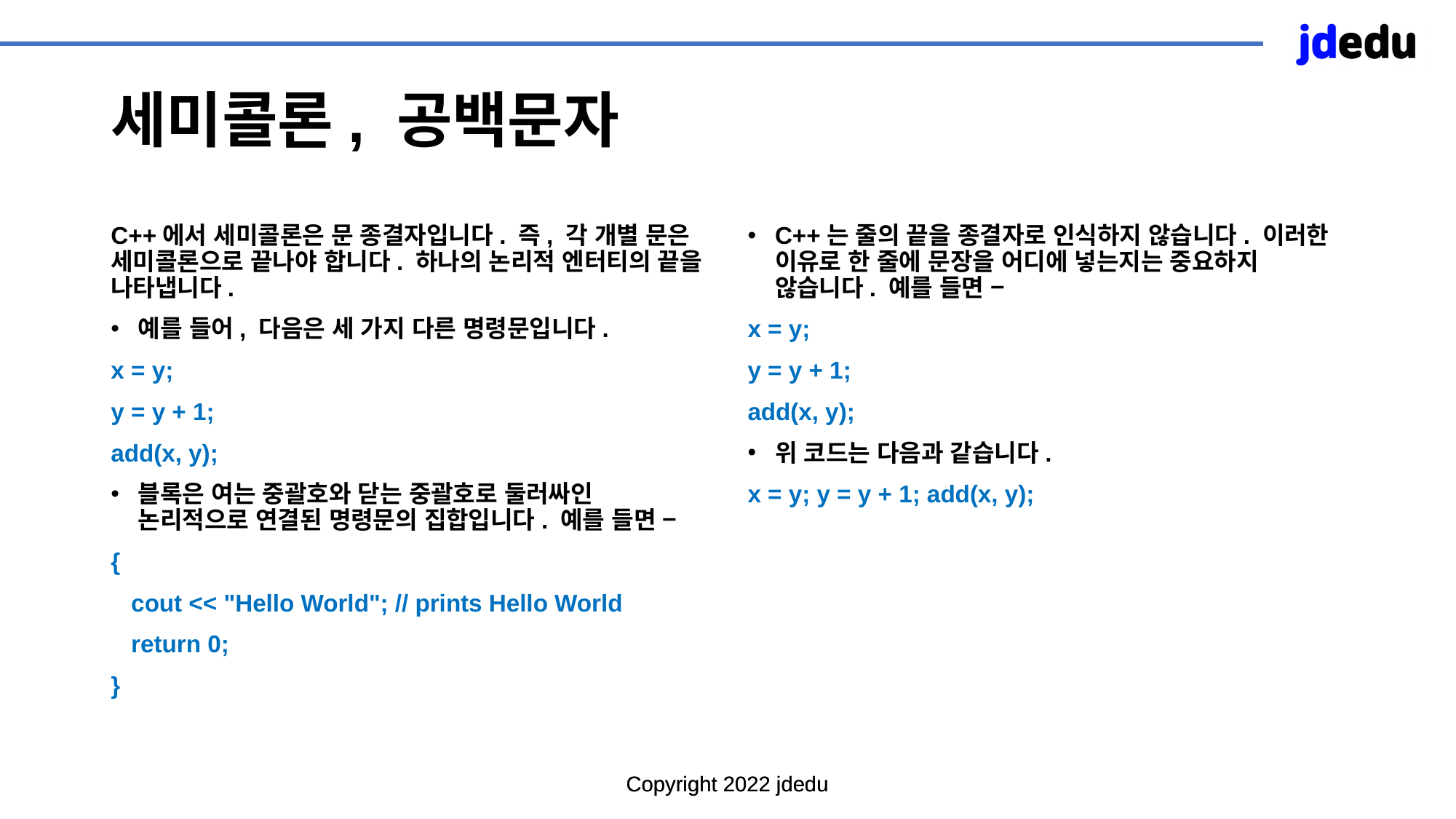

# 세미콜론, 공백문자
C++에서 세미콜론은 문 종결자입니다. 즉, 각 개별 문은 세미콜론으로 끝나야 합니다. 하나의 논리적 엔터티의 끝을 나타냅니다.
예를 들어, 다음은 세 가지 다른 명령문입니다.
x = y;
y = y + 1;
add(x, y);
블록은 여는 중괄호와 닫는 중괄호로 둘러싸인 논리적으로 연결된 명령문의 집합입니다. 예를 들면 −
{
   cout << "Hello World"; // prints Hello World
   return 0;
}
C++는 줄의 끝을 종결자로 인식하지 않습니다. 이러한 이유로 한 줄에 문장을 어디에 넣는지는 중요하지 않습니다. 예를 들면 −
x = y;
y = y + 1;
add(x, y);
위 코드는 다음과 같습니다.
x = y; y = y + 1; add(x, y);